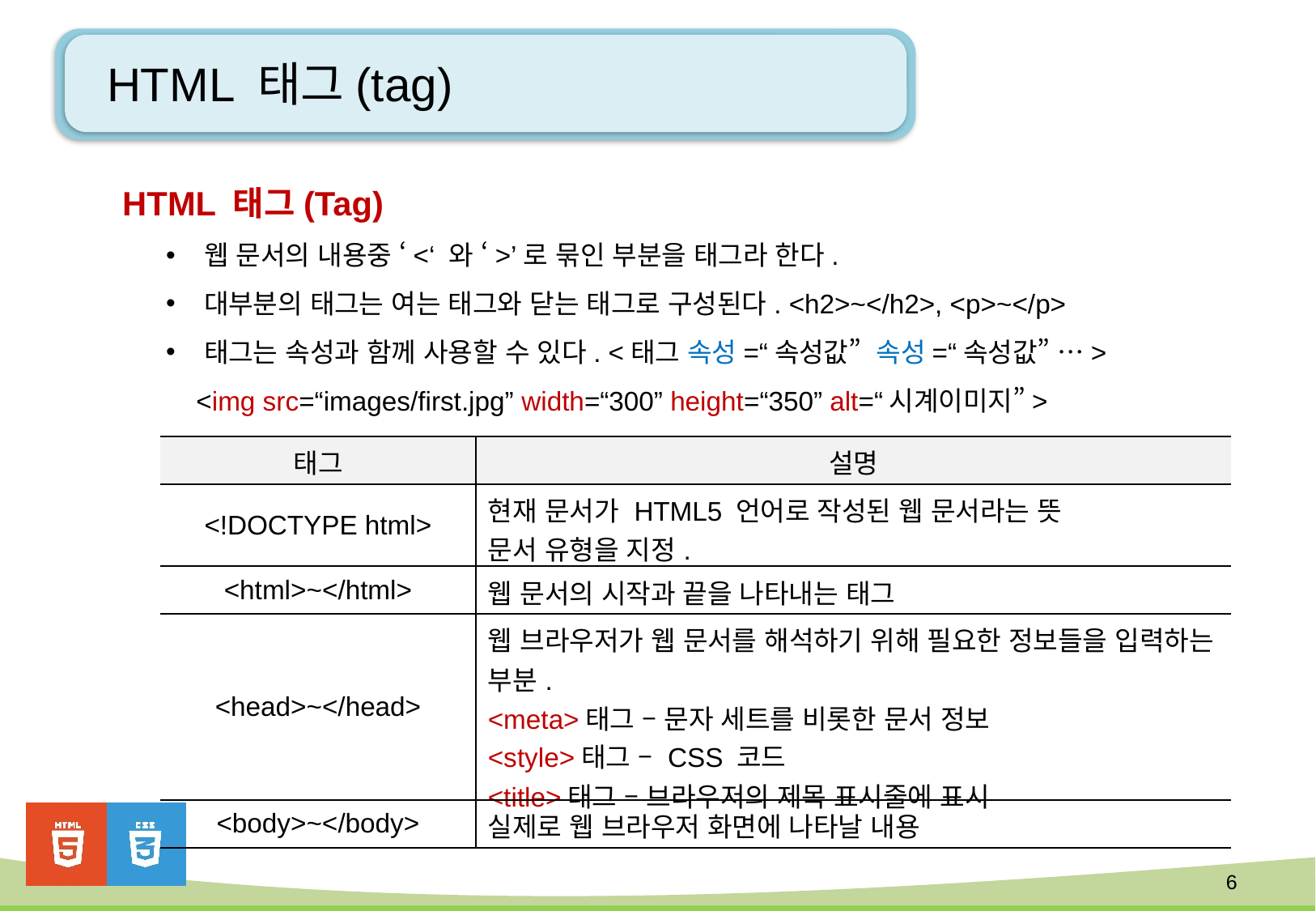

# HTML 태그(tag)
  HTML 태그(Tag)
웹 문서의 내용중 ‘<‘ 와 ‘>’로 묶인 부분을 태그라 한다.
대부분의 태그는 여는 태그와 닫는 태그로 구성된다. <h2>~</h2>, <p>~</p>
태그는 속성과 함께 사용할 수 있다. <태그 속성=“속성값”  속성=“속성값” …>
    <img src=“images/first.jpg” width=“300” height=“350” alt=“시계이미지”>
| 태그 | 설명 |
| --- | --- |
| <!DOCTYPE html> | 현재 문서가 HTML5 언어로 작성된 웹 문서라는 뜻 문서 유형을 지정. |
| <html>~</html> | 웹 문서의 시작과 끝을 나타내는 태그 |
| <head>~</head> | 웹 브라우저가 웹 문서를 해석하기 위해 필요한 정보들을 입력하는 부분. <meta>태그 – 문자 세트를 비롯한 문서 정보 <style>태그 – CSS 코드 <title>태그 – 브라우저의 제목 표시줄에 표시 |
| <body>~</body> | 실제로 웹 브라우저 화면에 나타날 내용 |
6